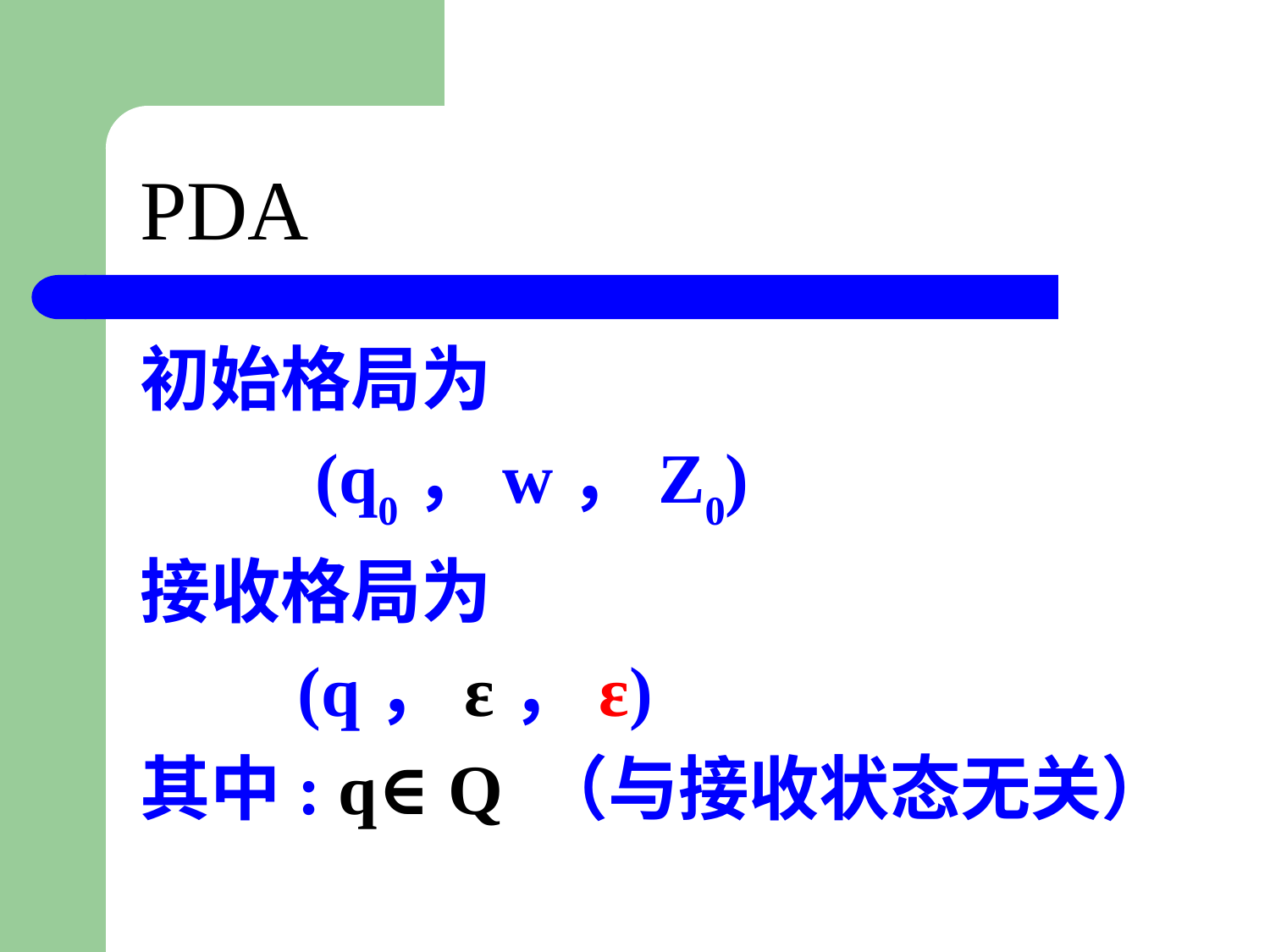

# PDA
初始格局为
          (q0，w，Z0)
接收格局为
         (q，ε，ε)
其中: q∈Q （与接收状态无关）